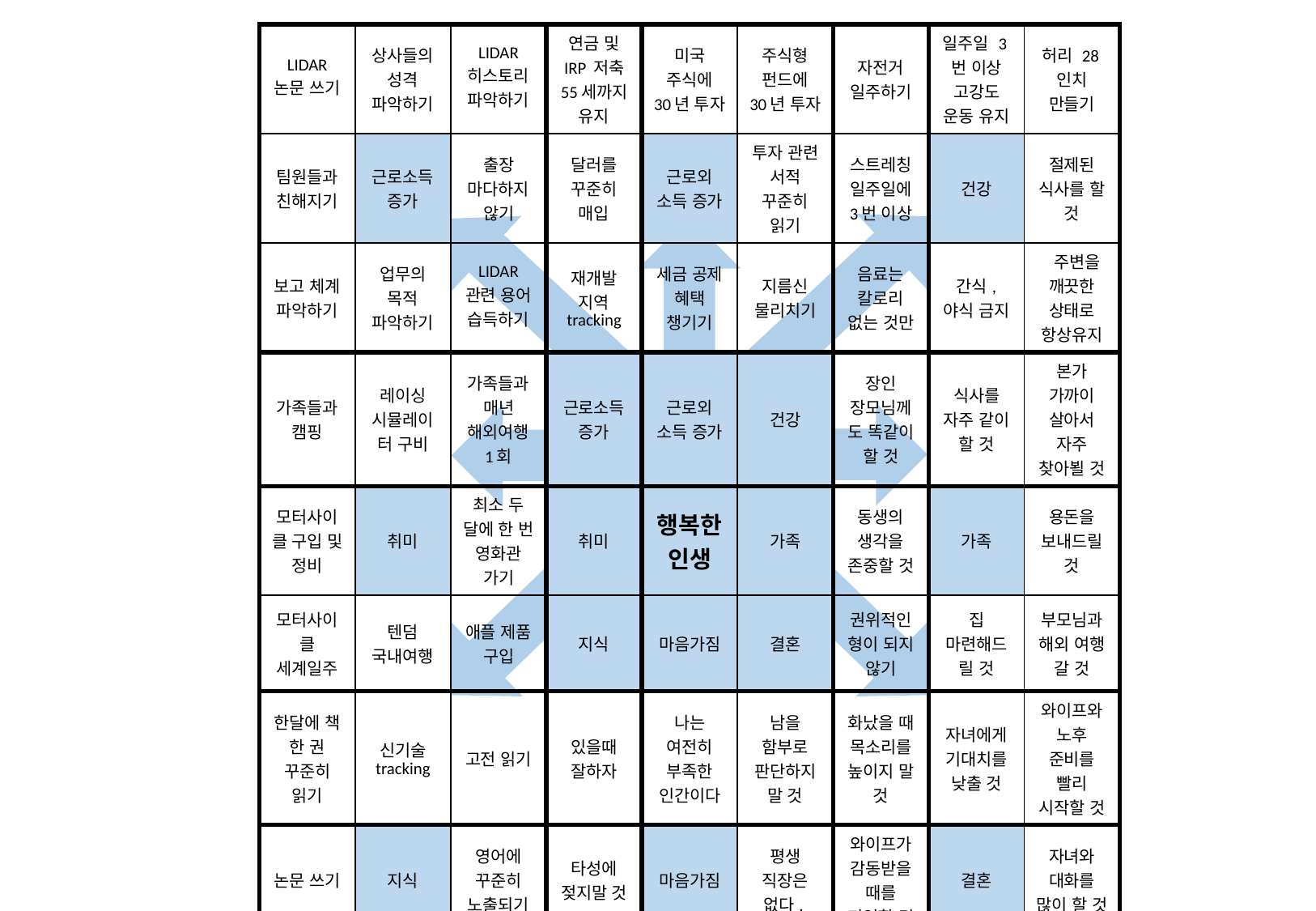

| LIDAR 논문 쓰기 | 상사들의 성격 파악하기 | LIDAR 히스토리 파악하기 | 연금 및 IRP 저축 55세까지 유지 | 미국 주식에 30년 투자 | 주식형 펀드에 30년 투자 | 자전거 일주하기 | 일주일 3번 이상 고강도 운동 유지 | 허리 28인치 만들기 |
| --- | --- | --- | --- | --- | --- | --- | --- | --- |
| 팀원들과 친해지기 | 근로소득 증가 | 출장 마다하지 않기 | 달러를 꾸준히 매입 | 근로외 소득 증가 | 투자 관련 서적 꾸준히 읽기 | 스트레칭 일주일에 3번 이상 | 건강 | 절제된 식사를 할 것 |
| 보고 체계 파악하기 | 업무의 목적 파악하기 | LIDAR 관련 용어 습득하기 | 재개발 지역 tracking | 세금 공제 혜택 챙기기 | 지름신 물리치기 | 음료는 칼로리 없는 것만 | 간식, 야식 금지 | 주변을 깨끗한 상태로 항상유지 |
| 가족들과 캠핑 | 레이싱 시뮬레이터 구비 | 가족들과 매년 해외여행 1회 | 근로소득 증가 | 근로외 소득 증가 | 건강 | 장인 장모님께도 똑같이 할 것 | 식사를 자주 같이 할 것 | 본가 가까이 살아서 자주 찾아뵐 것 |
| 모터사이클 구입 및 정비 | 취미 | 최소 두 달에 한 번 영화관 가기 | 취미 | 행복한 인생 | 가족 | 동생의 생각을 존중할 것 | 가족 | 용돈을 보내드릴 것 |
| 모터사이클 세계일주 | 텐덤 국내여행 | 애플 제품 구입 | 지식 | 마음가짐 | 결혼 | 권위적인 형이 되지 않기 | 집 마련해드릴 것 | 부모님과해외 여행 갈 것 |
| 한달에 책 한 권 꾸준히 읽기 | 신기술 tracking | 고전 읽기 | 있을때 잘하자 | 나는 여전히 부족한 인간이다 | 남을 함부로 판단하지 말 것 | 화났을 때 목소리를 높이지 말 것 | 자녀에게 기대치를 낮출 것 | 와이프와 노후 준비를 빨리 시작할 것 |
| 논문 쓰기 | 지식 | 영어에 꾸준히 노출되기 | 타성에 젖지말 것 | 마음가짐 | 평생 직장은 없다. | 와이프가 감동받을 때를 기억할 것 | 결혼 | 자녀와 대화를 많이 할 것 |
| 뉴스 읽기 | Basic principle부터 파악하기 | 전문가들과의 끊임없는 의사소통 | 나의 잘못부터 생각 할 것 | 준 것 보단 받은 것만 기억할 것 | 끊임없이 도전할 것. | 자녀에게 금융을 가르칠 것 | 속어를 사용하지 말 것 | 인지하지 못한 나의 기준을 알아챌 것 |